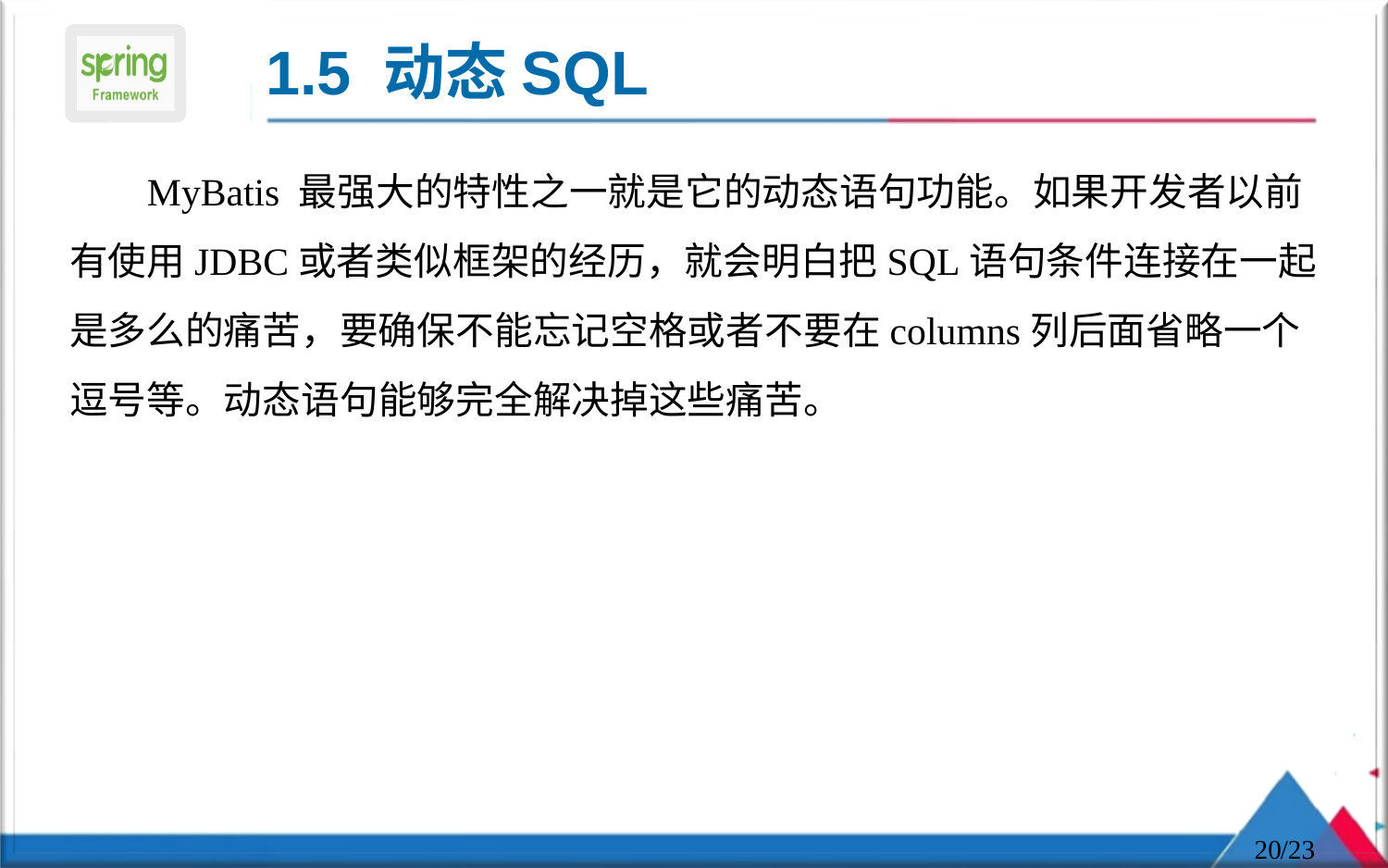

# 1.5 动态SQL
        MyBatis 最强大的特性之一就是它的动态语句功能。如果开发者以前有使用JDBC或者类似框架的经历，就会明白把SQL语句条件连接在一起是多么的痛苦，要确保不能忘记空格或者不要在columns列后面省略一个逗号等。动态语句能够完全解决掉这些痛苦。
20
/23